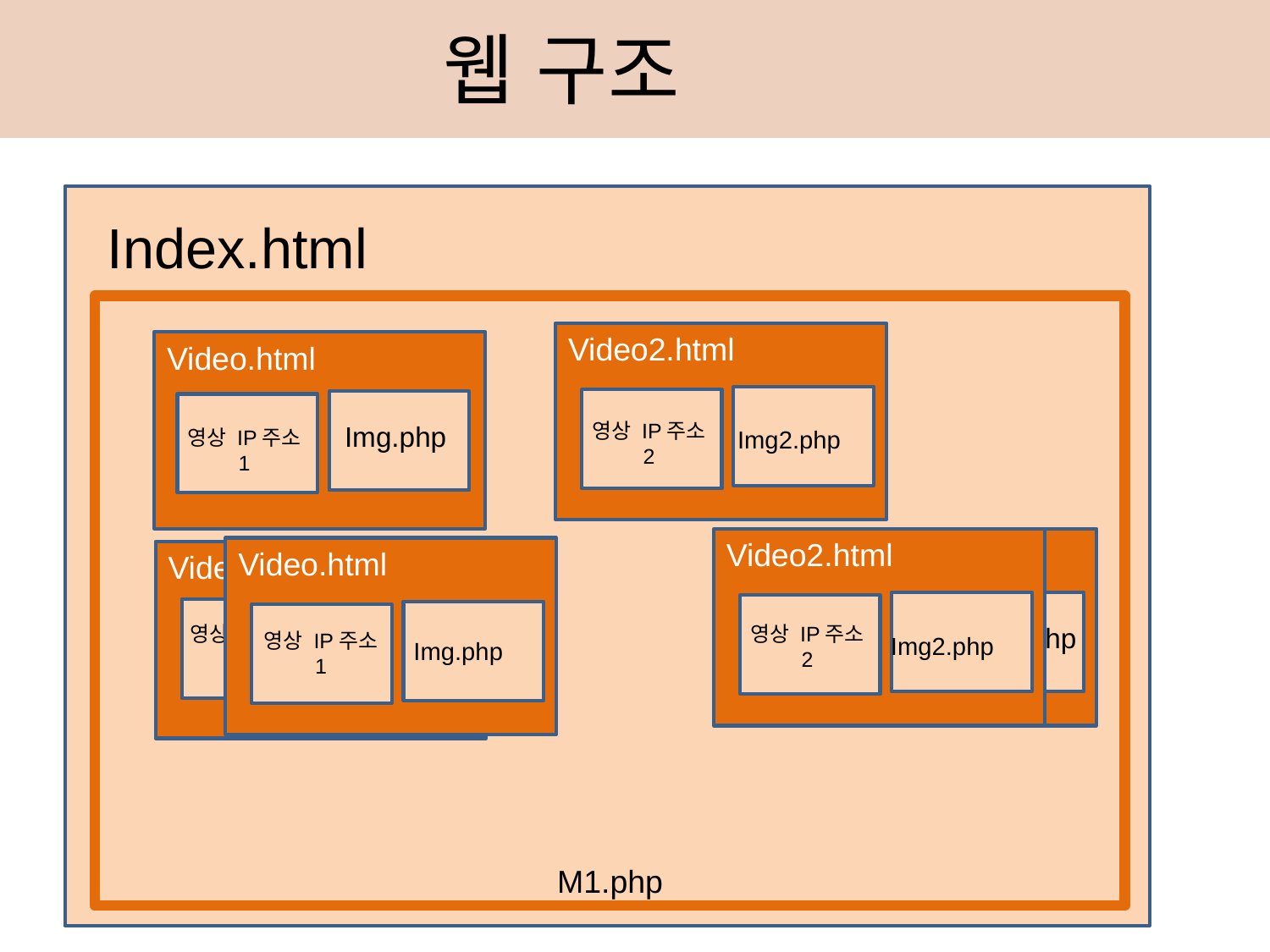

# 웹 구조

Index.html
M1.php
Video2.html
Video.html

영상 IP주소
2
Img.php
Img2.php
영상 IP주소
1
Video2.html
Video2.html
Video.html
Video.html

영상 IP주소
2

영상 IP주소
2
Img2.php
영상 IP주소
1
Img.php
영상 IP주소
1
Img2.php
Img.php